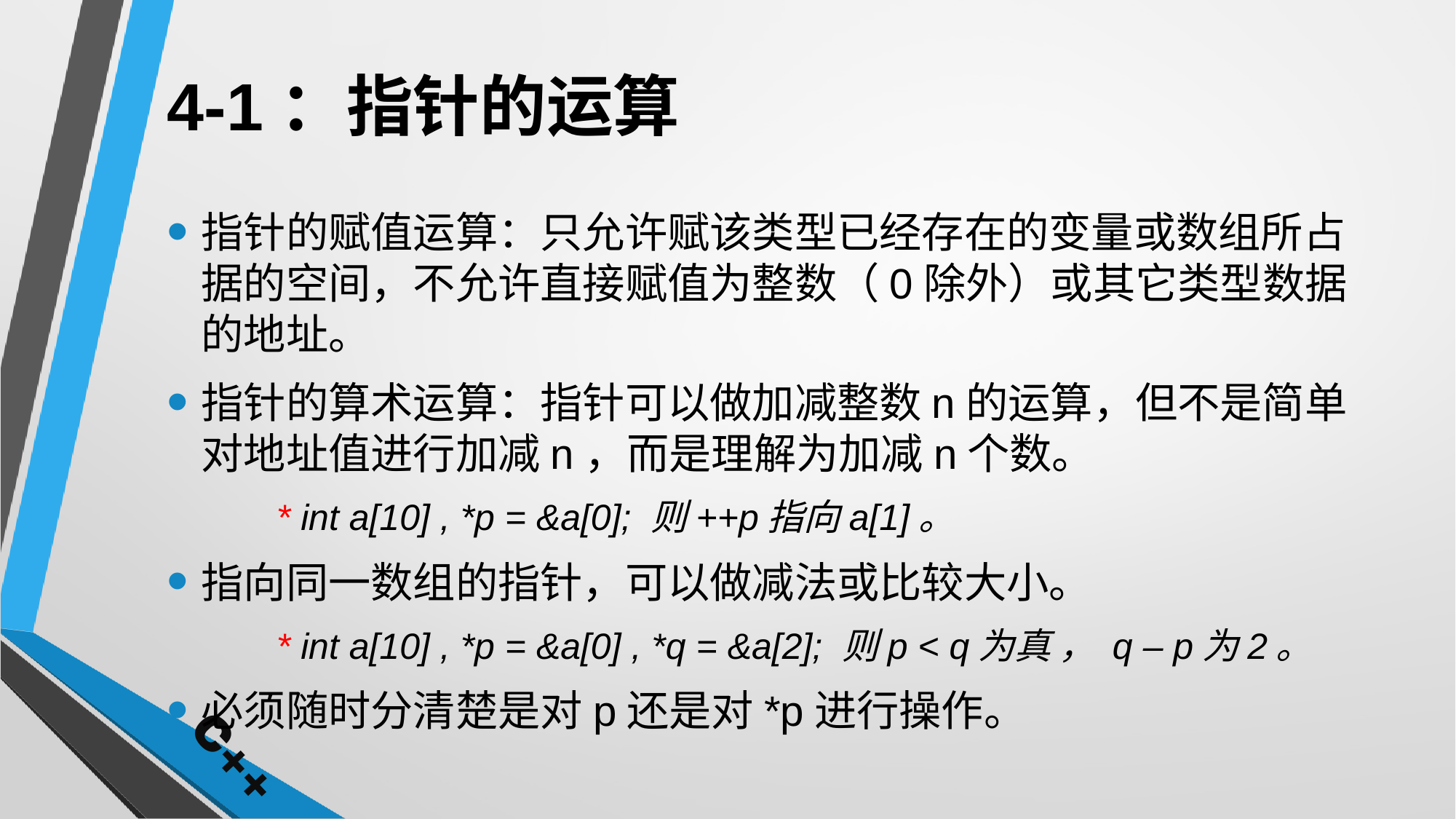

# 4-1：指针的运算
指针的赋值运算：只允许赋该类型已经存在的变量或数组所占据的空间，不允许直接赋值为整数（0除外）或其它类型数据的地址。
指针的算术运算：指针可以做加减整数n的运算，但不是简单对地址值进行加减n，而是理解为加减n个数。
	* int a[10] , *p = &a[0]; 则++p指向a[1]。
指向同一数组的指针，可以做减法或比较大小。
	* int a[10] , *p = &a[0] , *q = &a[2]; 则p < q为真 ， q – p为2。
必须随时分清楚是对p还是对*p进行操作。